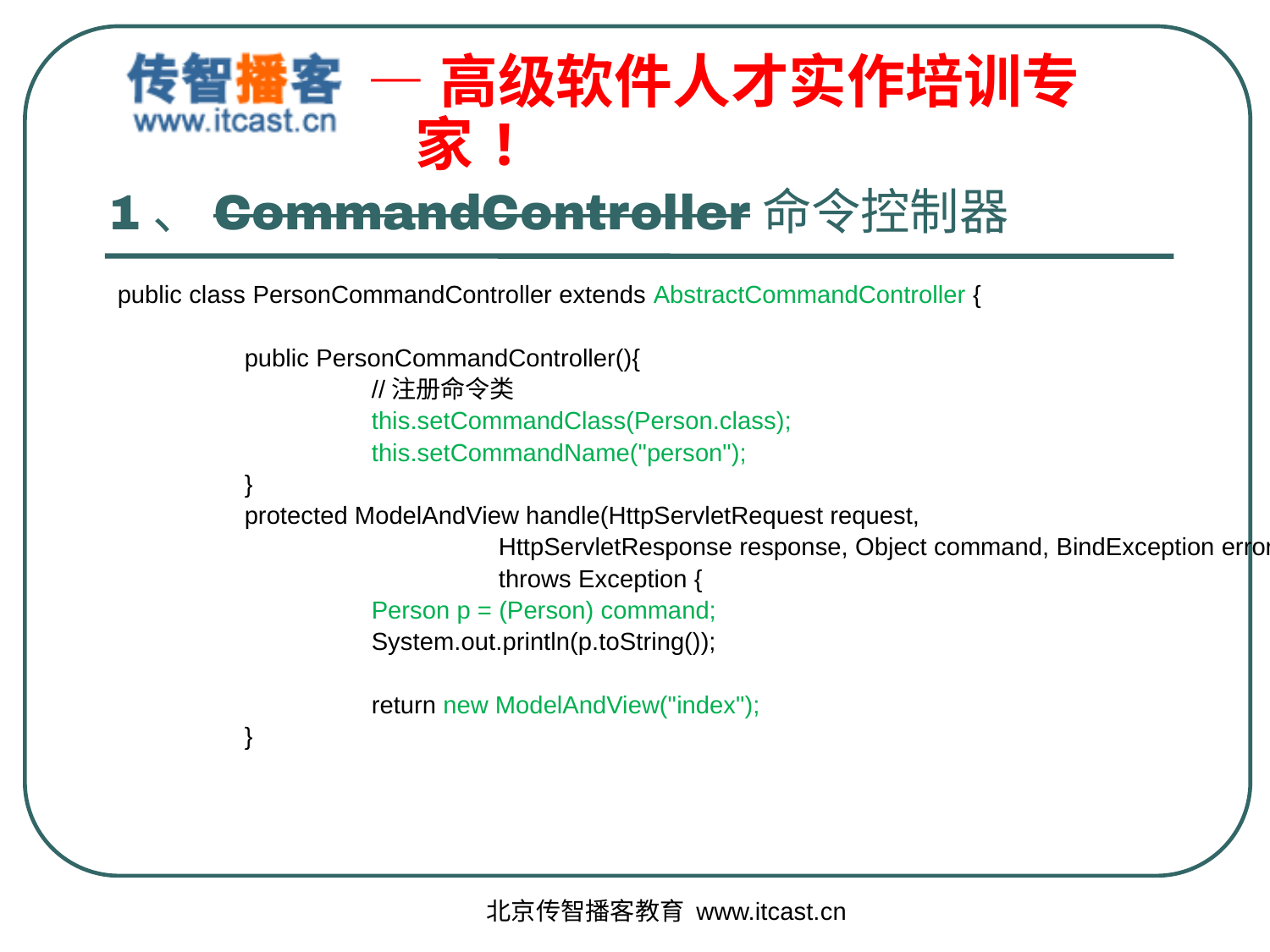

# 1、CommandController命令控制器
public class PersonCommandController extends AbstractCommandController {

	public PersonCommandController(){
		//注册命令类
		this.setCommandClass(Person.class);
		this.setCommandName("person");
	}
	protected ModelAndView handle(HttpServletRequest request,
			HttpServletResponse response, Object command, BindException errors)
			throws Exception {
		Person p = (Person) command;
		System.out.println(p.toString());

		return new ModelAndView("index");
	}
北京传智播客教育 www.itcast.cn